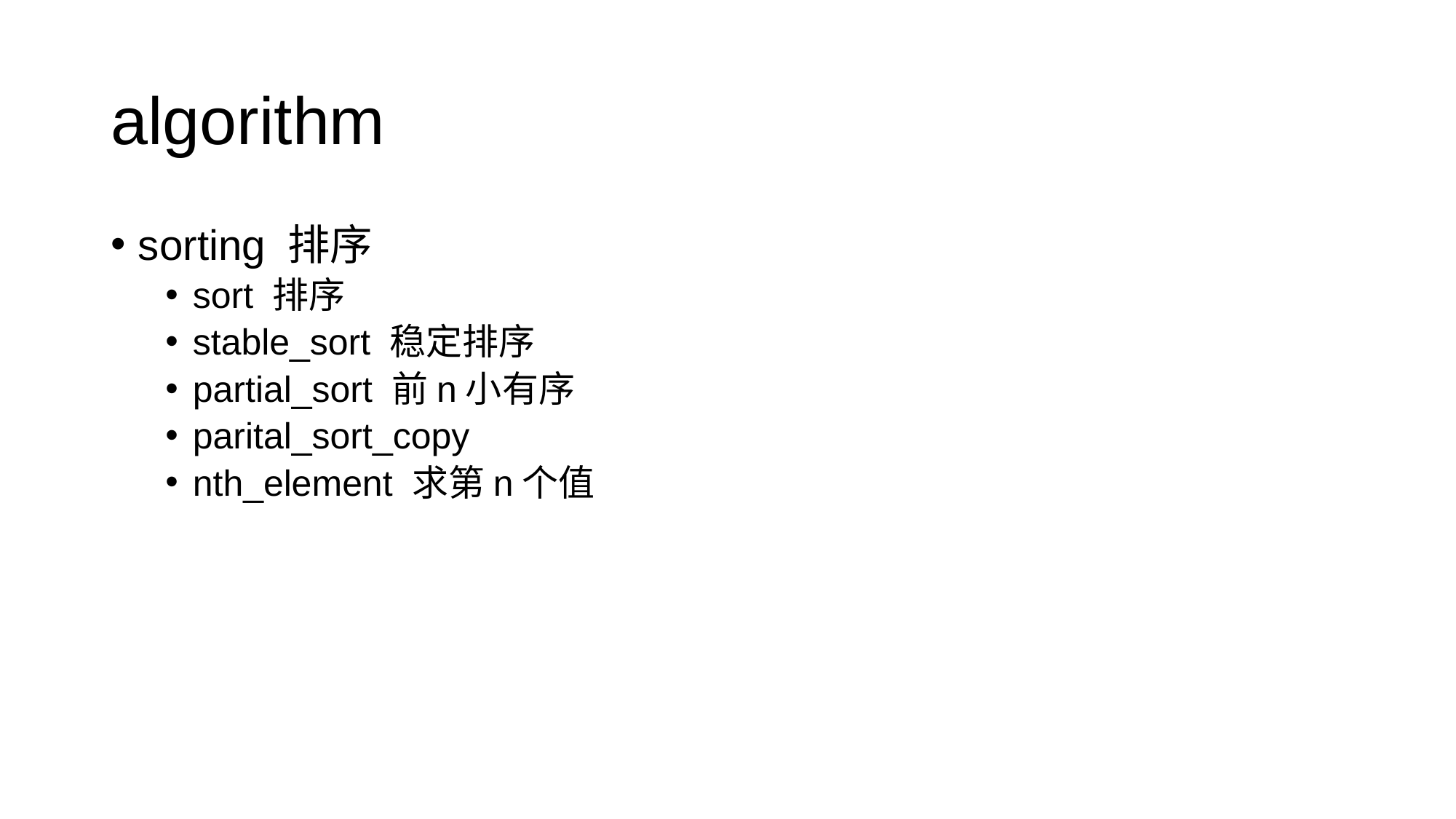

# algorithm
sorting 排序
sort 排序
stable_sort 稳定排序
partial_sort 前n小有序
parital_sort_copy
nth_element 求第n个值